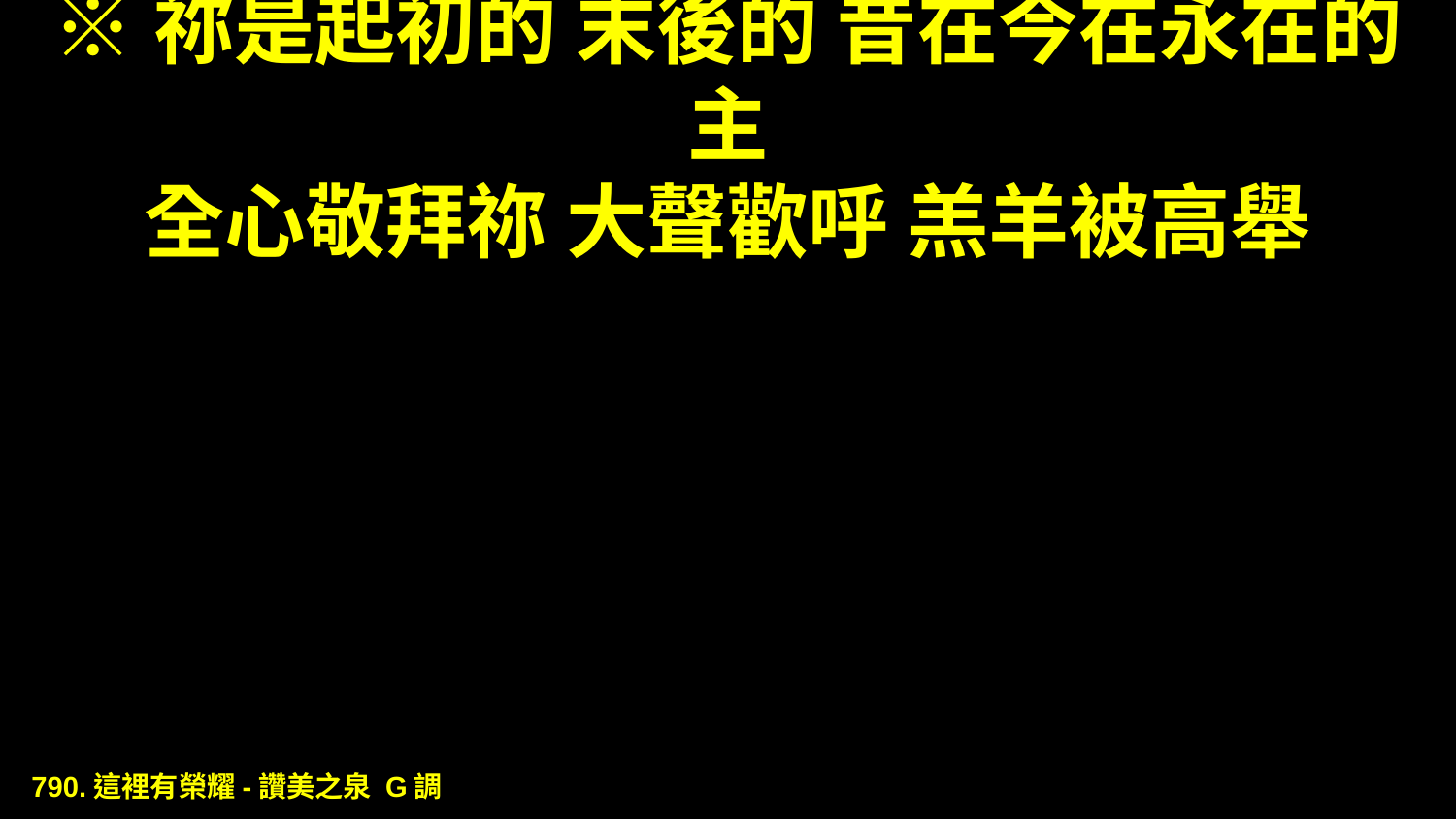

# ※祢是起初的 末後的 昔在今在永在的主 全心敬拜祢 大聲歡呼 羔羊被高舉
790.這裡有榮耀-讚美之泉 G調